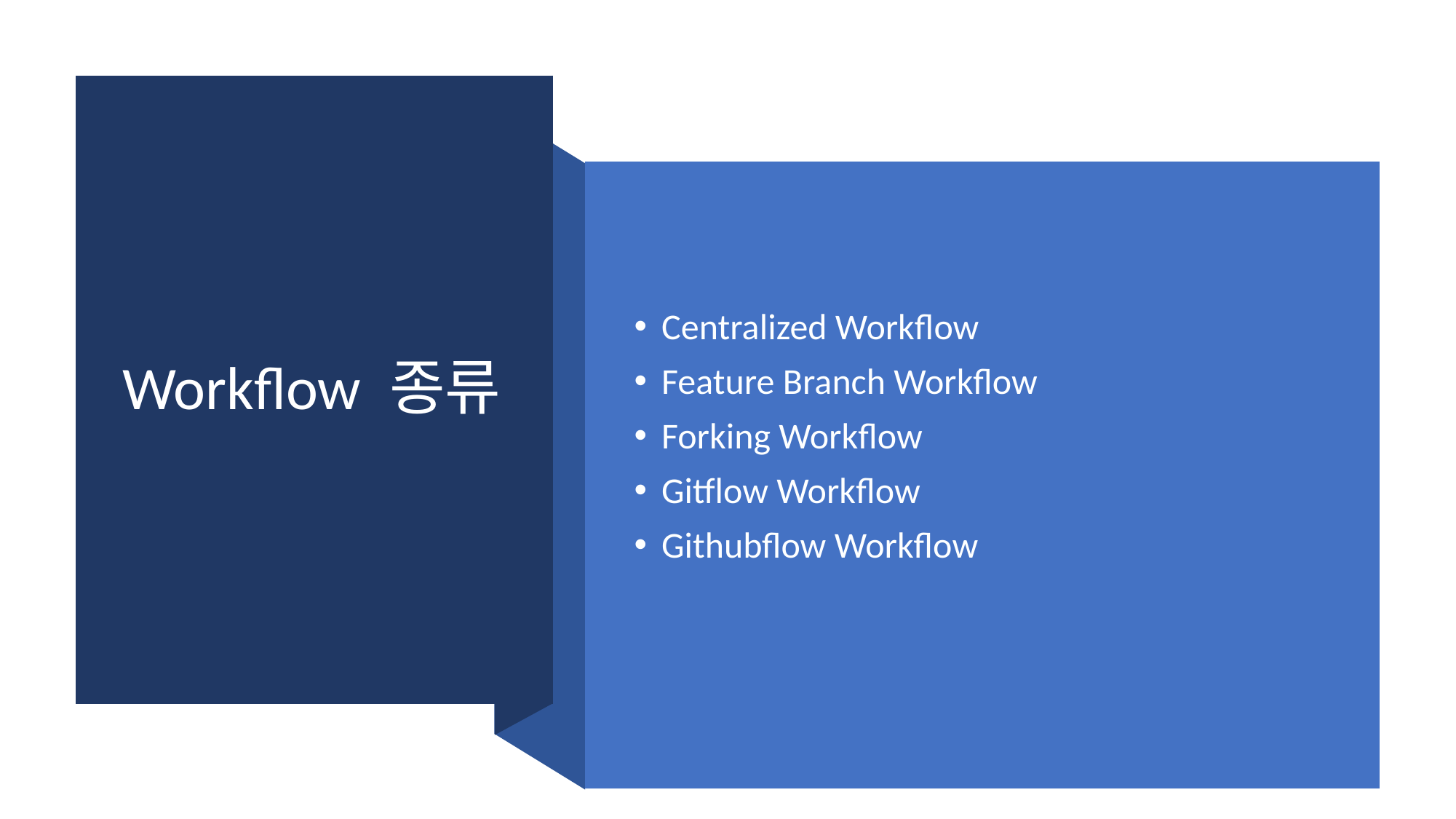

# Workflow 종류

Centralized Workflow
Feature Branch Workflow
Forking Workflow
Gitflow Workflow
Githubflow Workflow